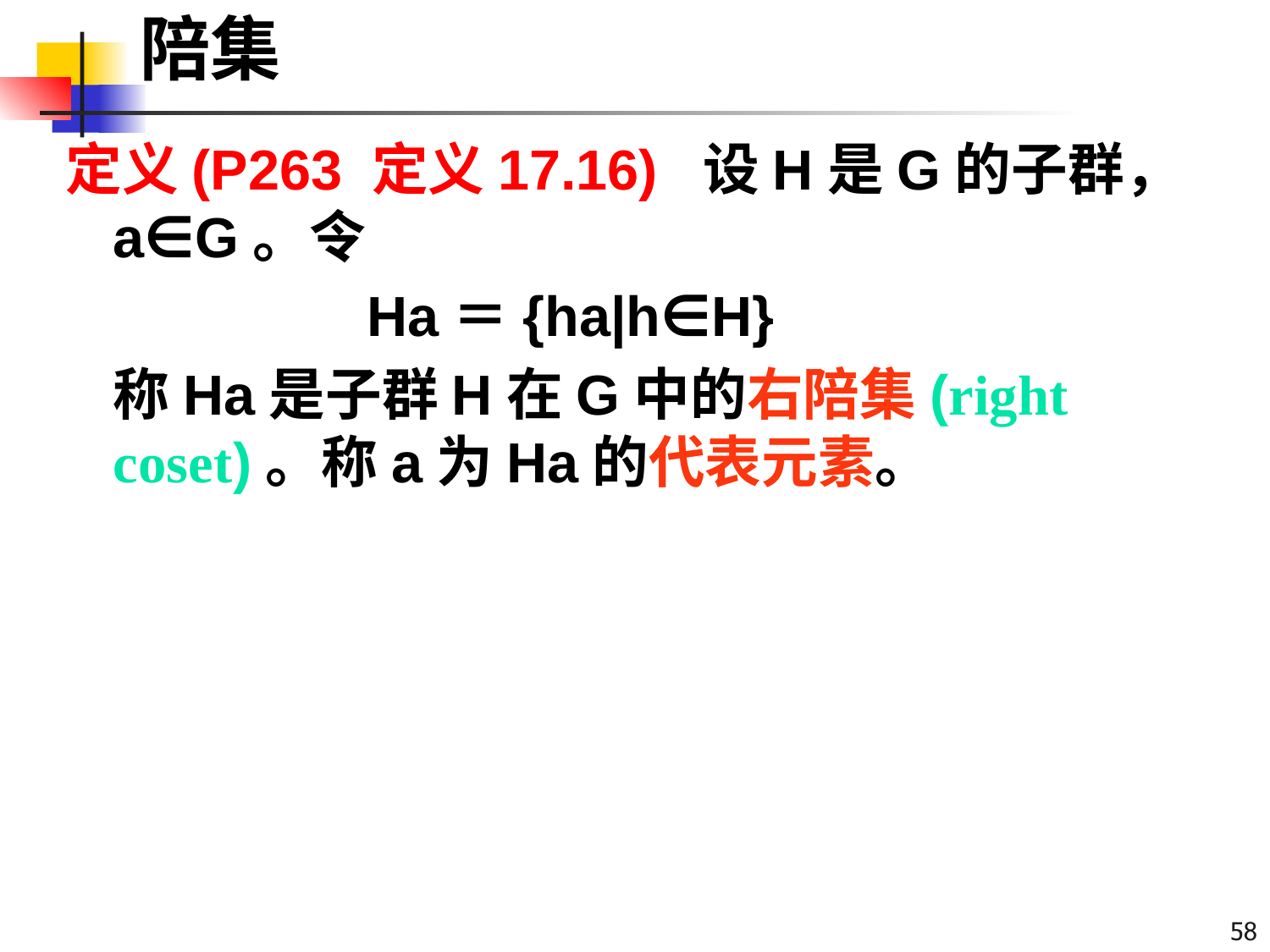

# 陪集
定义(P263 定义17.16)  设H是G的子群，a∈G。令
			Ha＝{ha|h∈H}
	称Ha是子群H在G中的右陪集(right coset)。称a为Ha的代表元素。

58